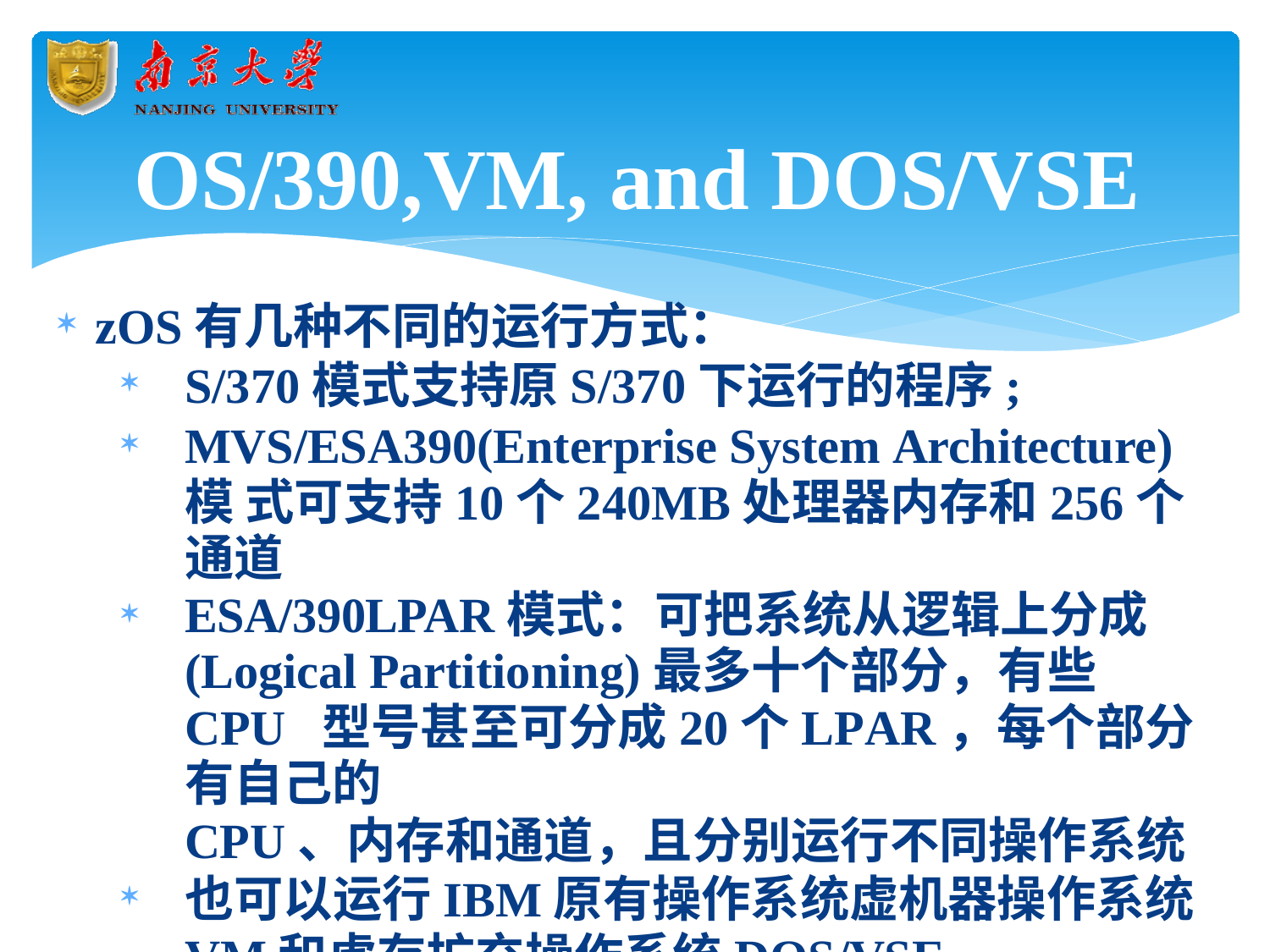

# OS/390,VM, and DOS/VSE
zOS有几种不同的运行方式：
S/370模式支持原S/370下运行的程序;
MVS/ESA390(Enterprise System Architecture)模 式可支持10个240MB处理器内存和256个通道
ESA/390LPAR模式：可把系统从逻辑上分成 (Logical Partitioning)最多十个部分，有些CPU  型号甚至可分成20个LPAR，每个部分有自己的
CPU、内存和通道，且分别运行不同操作系统
也可以运行IBM原有操作系统虚机器操作系统
VM和虚存扩充操作系统DOS/VSE